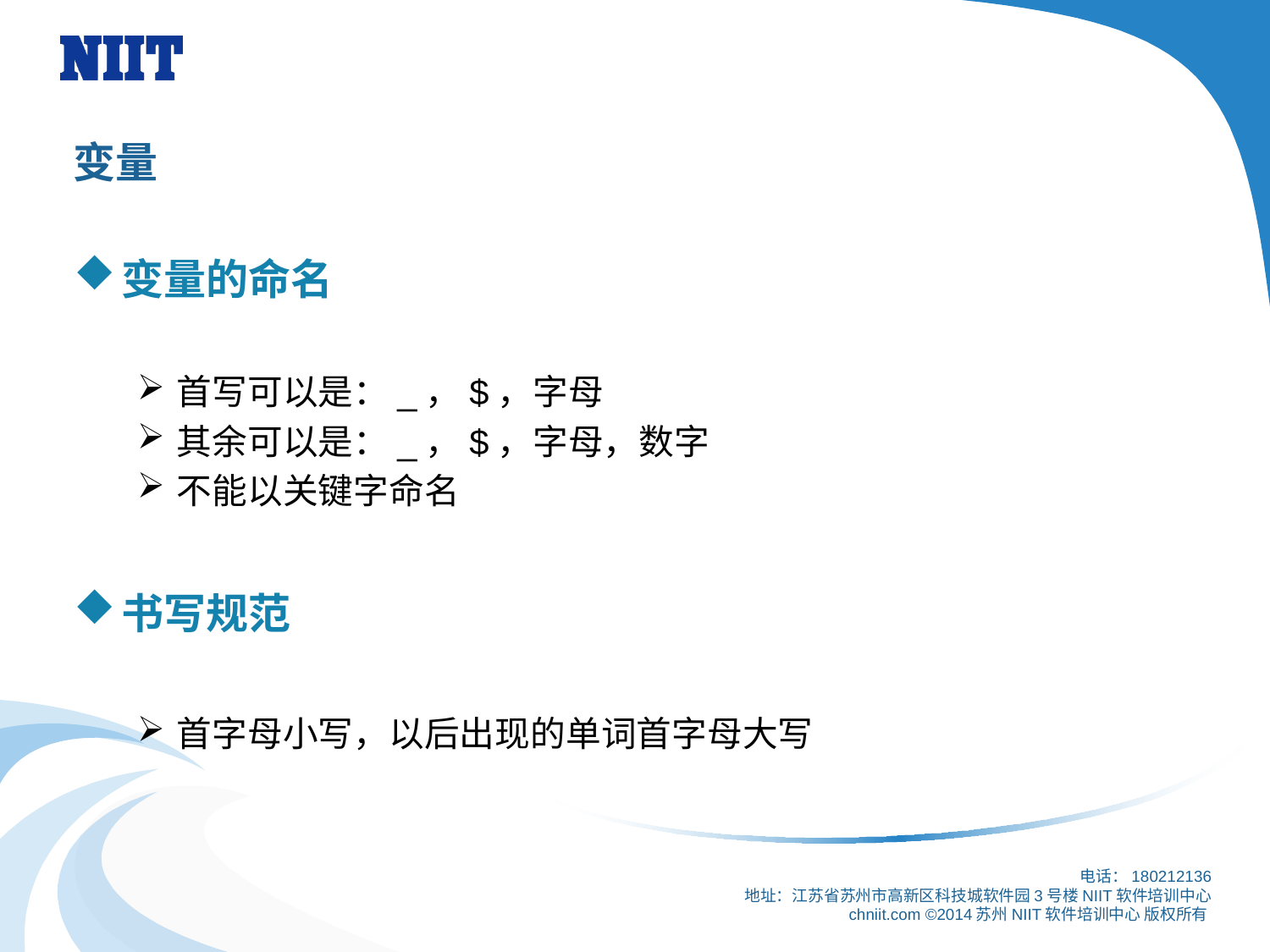

# 变量
变量的命名

首写可以是：_，$，字母
其余可以是：_，$，字母，数字
不能以关键字命名

书写规范

首字母小写，以后出现的单词首字母大写